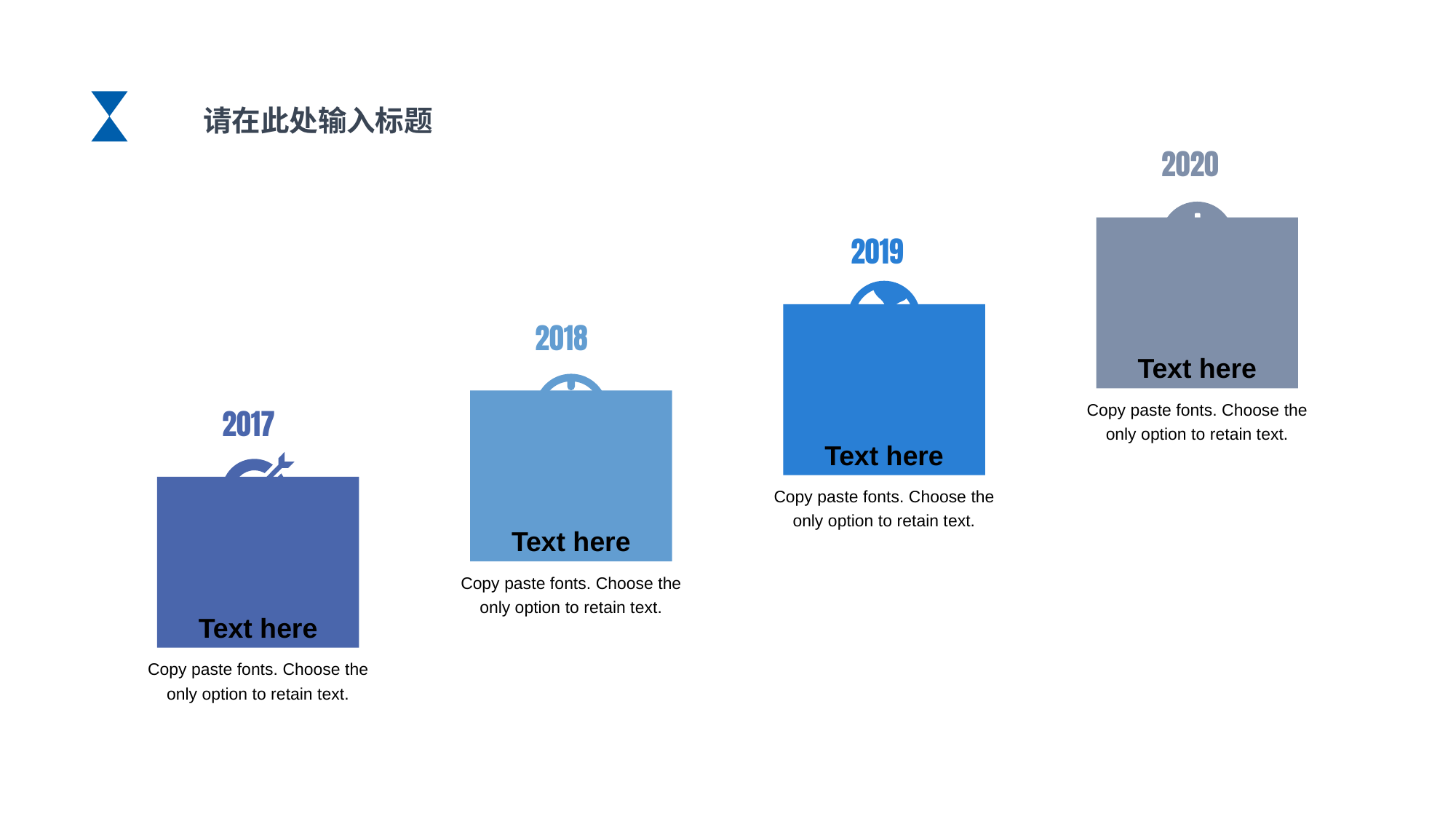

请在此处输入标题
2020

2019

2018
Text here
Copy paste fonts. Choose the only option to retain text.

2017
Text here
Copy paste fonts. Choose the only option to retain text.

Text here
Copy paste fonts. Choose the only option to retain text.
Text here
Copy paste fonts. Choose the only option to retain text.